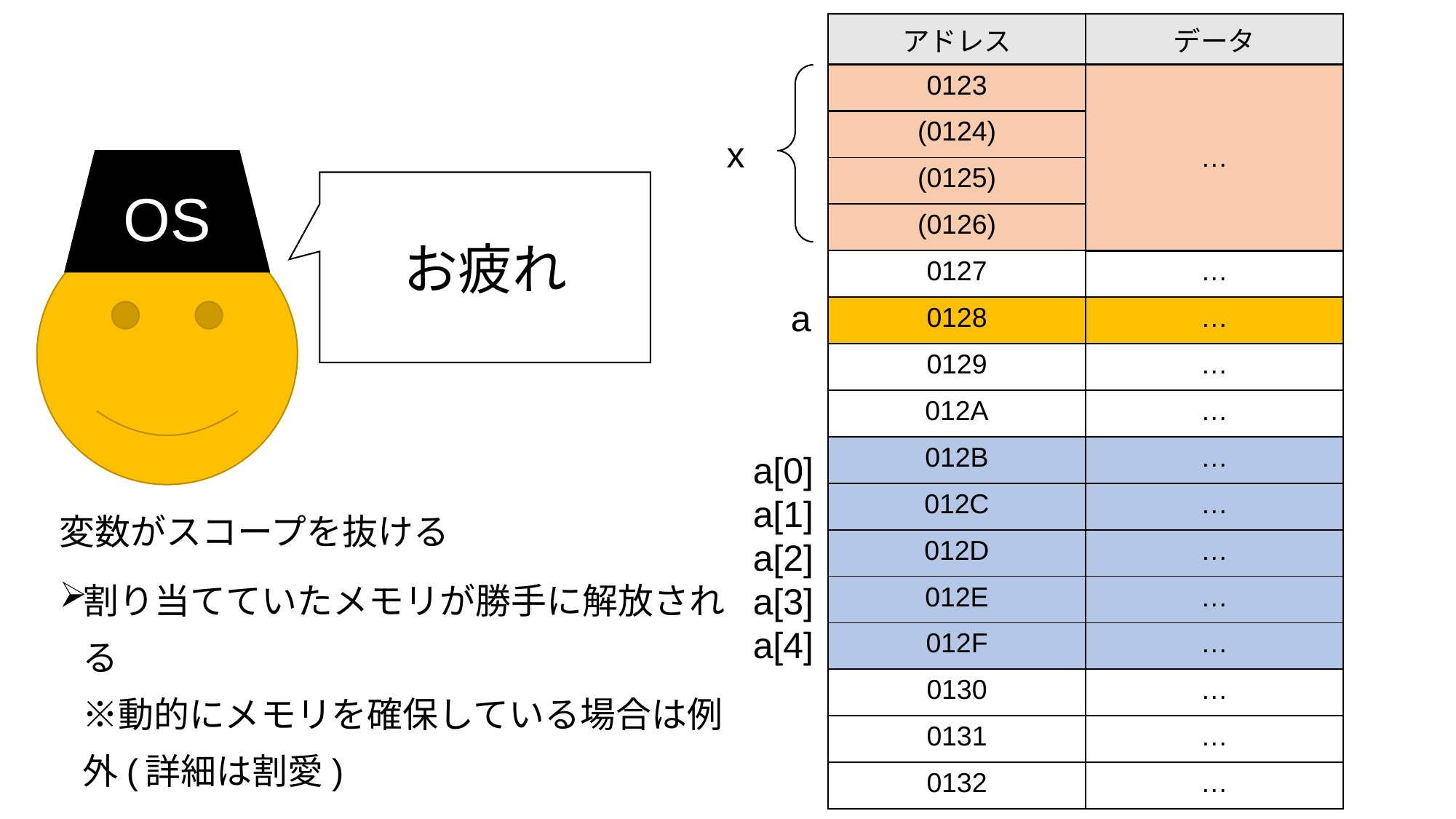

| アドレス | データ |
| --- | --- |
| 0123 | … |
| (0124) |  |
| (0125) |  |
| (0126) |  |
| 0127 | … |
| 0128 | … |
| 0129 | … |
| 012A | … |
| 012B | … |
| 012C | … |
| 012D | … |
| 012E | … |
| 012F | … |
| 0130 | … |
| 0131 | … |
| 0132 | … |

x
OS
お疲れ

a
a[0]
a[1]
a[2]
a[3]
a[4]
変数がスコープを抜ける
割り当てていたメモリが勝手に解放される
※動的にメモリを確保している場合は例外(詳細は割愛)